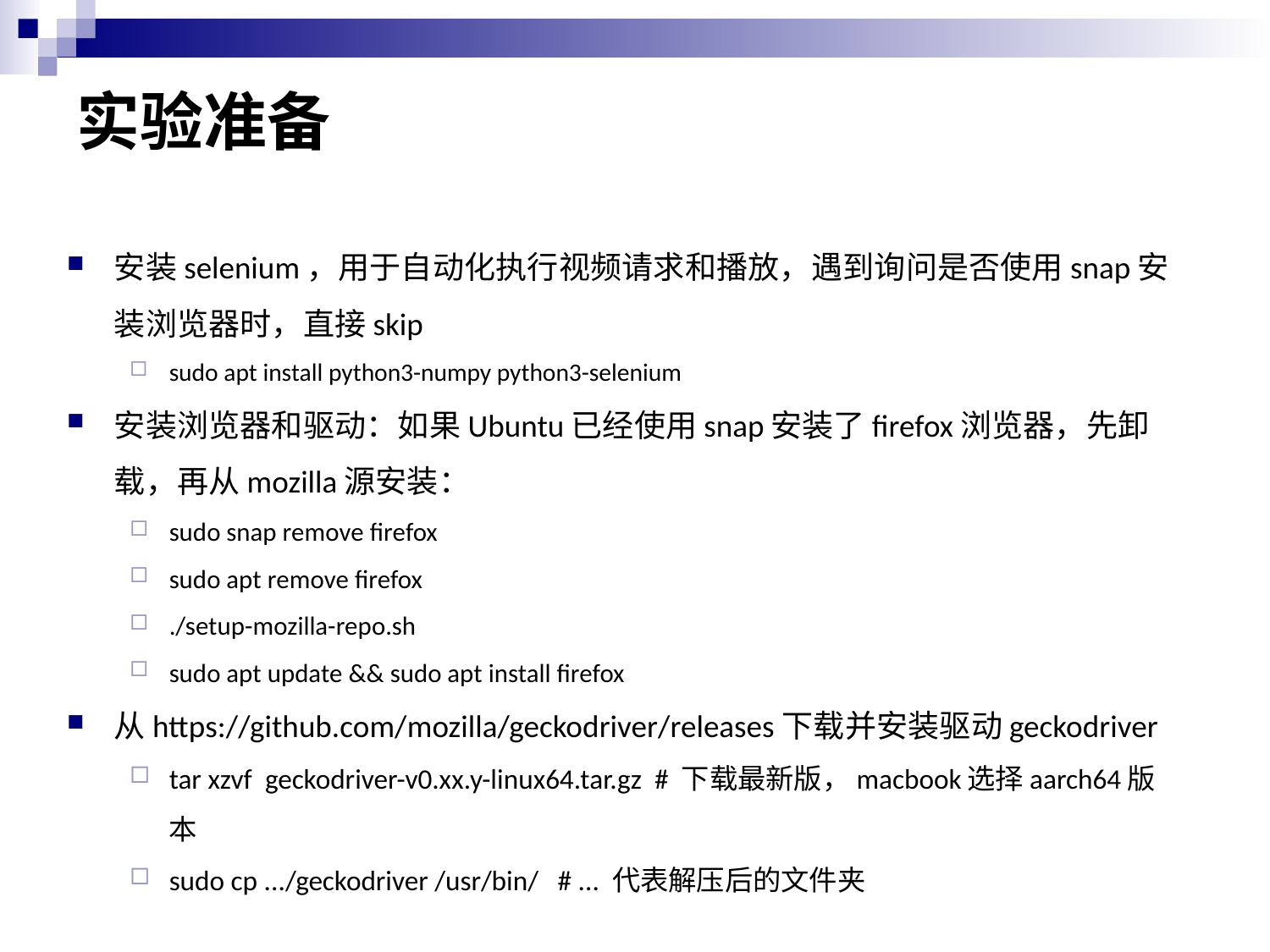

# 实验准备
安装selenium，用于自动化执行视频请求和播放，遇到询问是否使用snap安装浏览器时，直接skip
sudo apt install python3-numpy python3-selenium
安装浏览器和驱动：如果Ubuntu已经使用snap安装了firefox浏览器，先卸载，再从mozilla源安装：
sudo snap remove firefox
sudo apt remove firefox
./setup-mozilla-repo.sh
sudo apt update && sudo apt install firefox
从https://github.com/mozilla/geckodriver/releases下载并安装驱动geckodriver
tar xzvf  geckodriver-v0.xx.y-linux64.tar.gz  # 下载最新版，macbook选择aarch64版本
sudo cp .../geckodriver /usr/bin/   # ... 代表解压后的文件夹
41